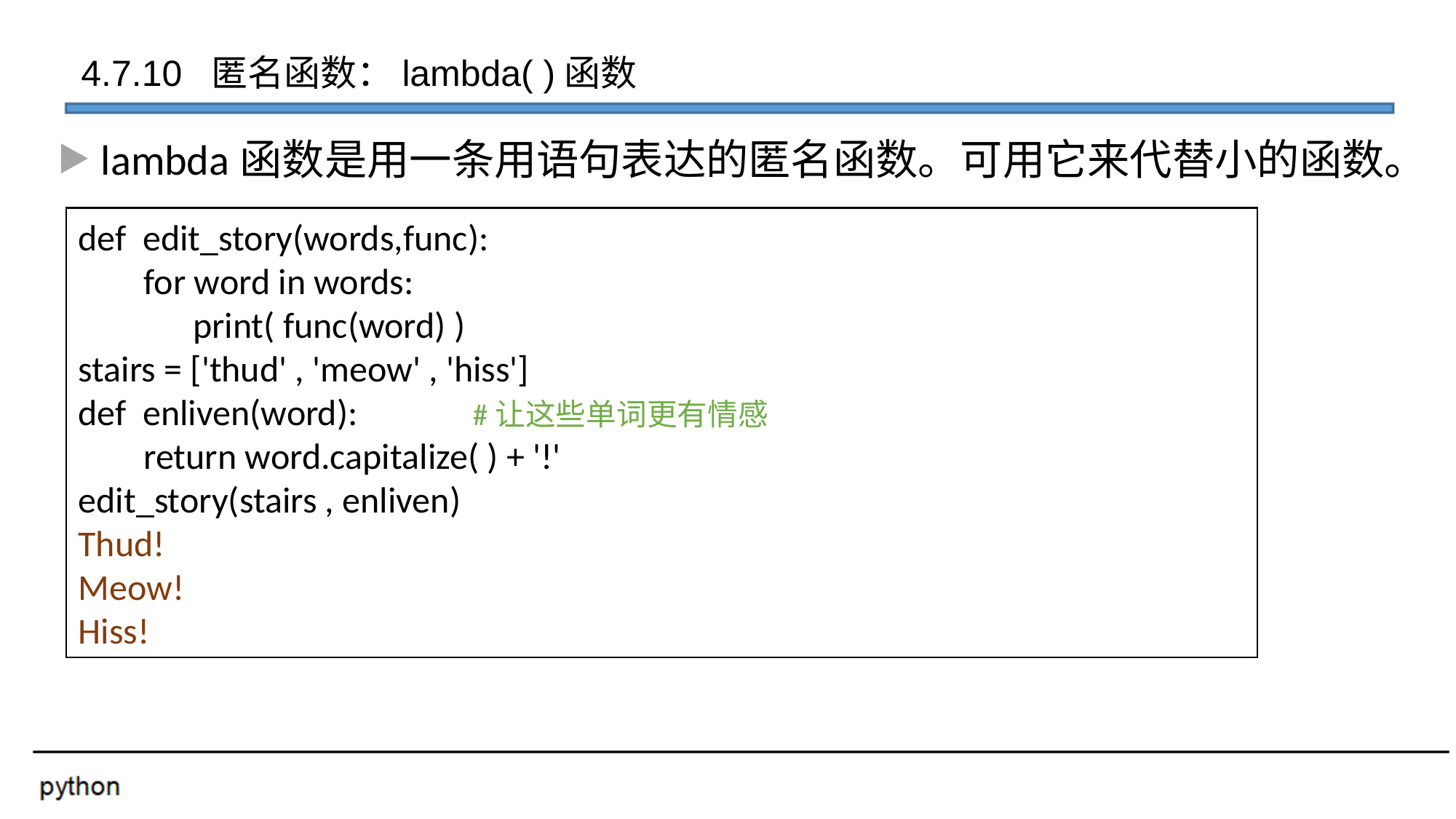

4.7.10  匿名函数：lambda( )函数
lambda函数是用一条用语句表达的匿名函数。可用它来代替小的函数。

def  edit_story(words,func):
        for word in words:
              print( func(word) )
stairs = ['thud' , 'meow' , 'hiss']
def  enliven(word):              #让这些单词更有情感
        return word.capitalize( ) + '!'
edit_story(stairs , enliven)
Thud!
Meow!
Hiss!
48